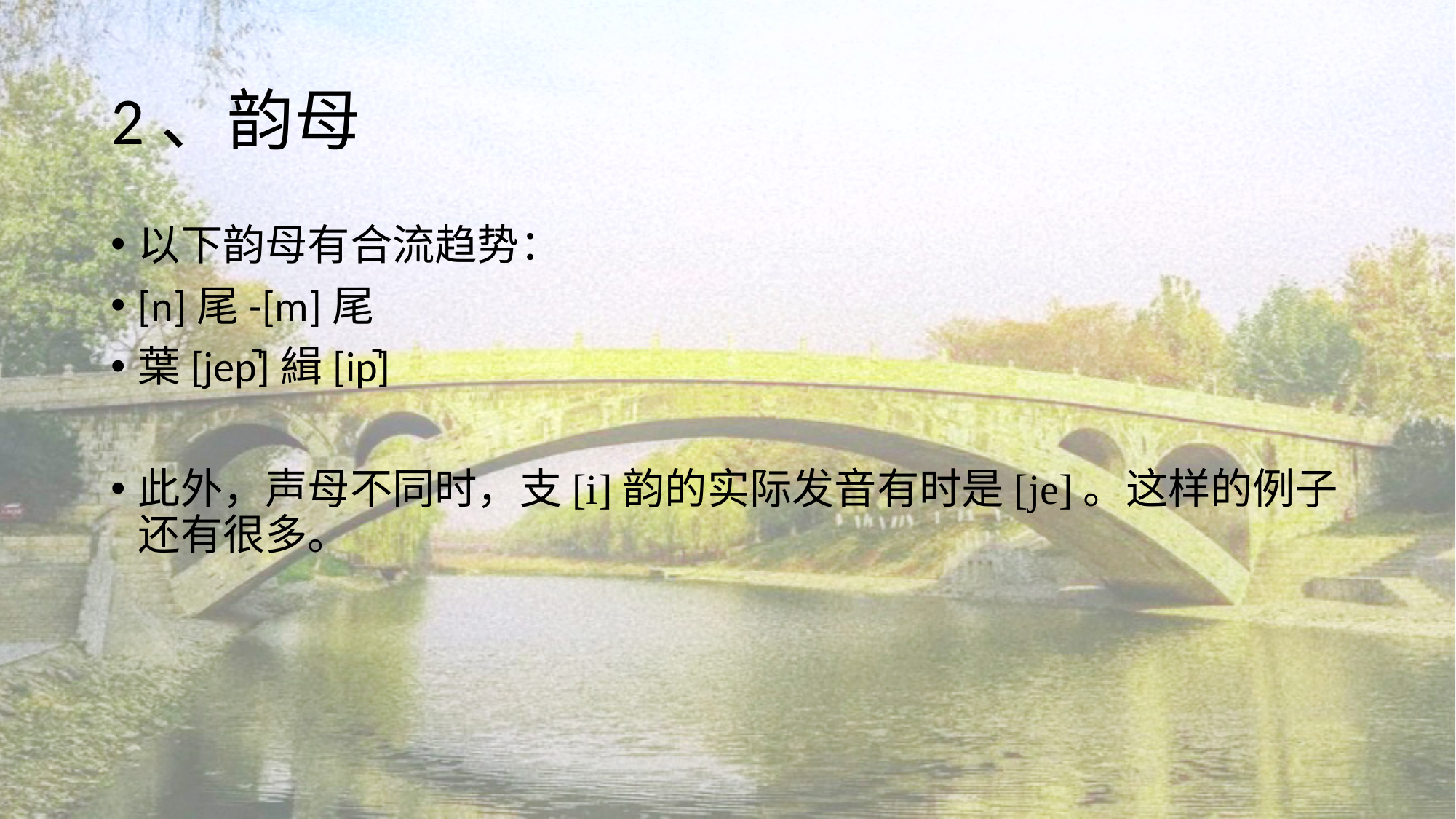

# 2、韵母
以下韵母有合流趋势：
[n]尾-[m]尾
葉[jep̚]緝[ip̚]

此外，声母不同时，支[i]韵的实际发音有时是[je]。这样的例子还有很多。